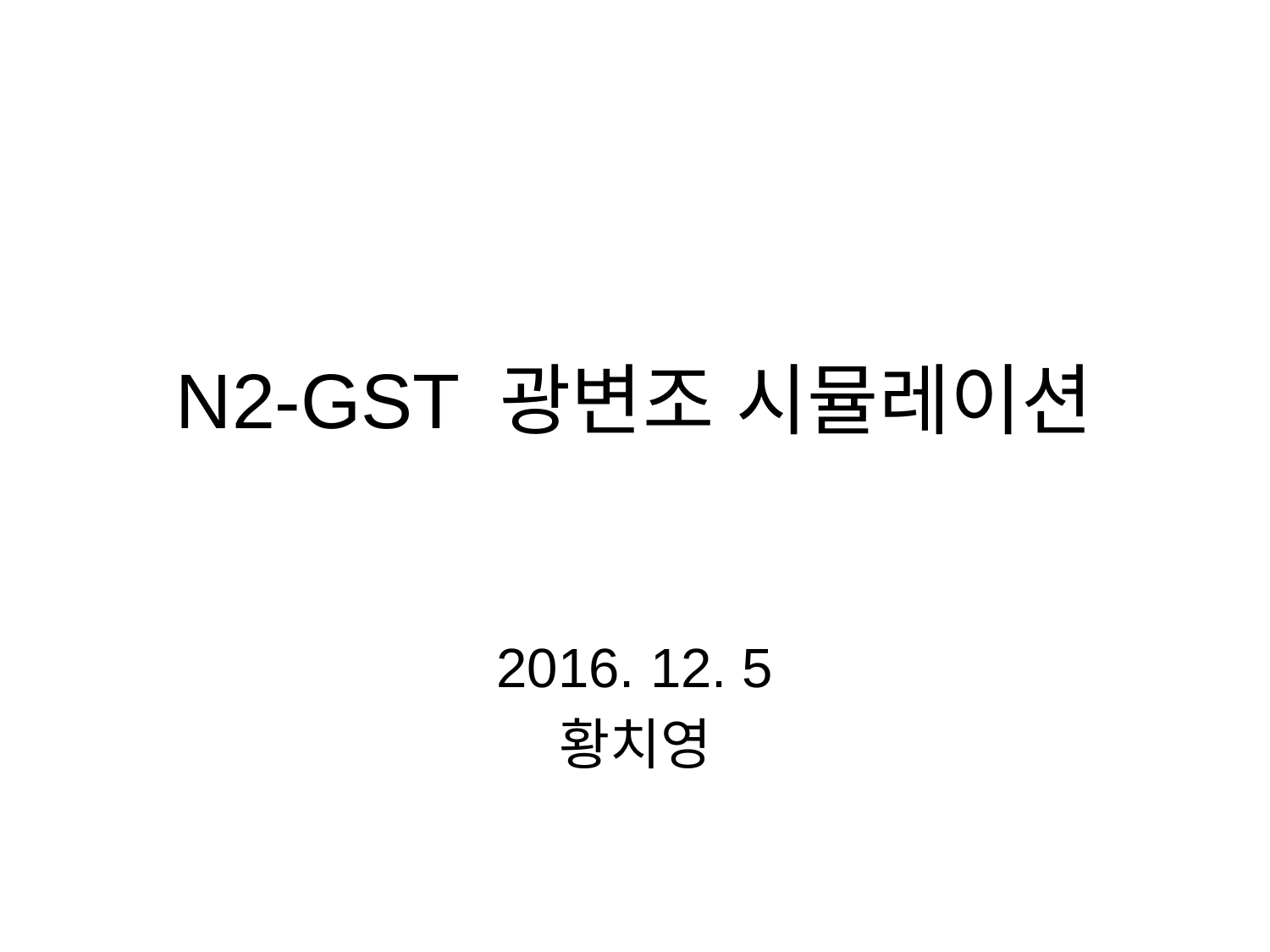

# N2-GST 광변조 시뮬레이션
2016. 12. 5
황치영